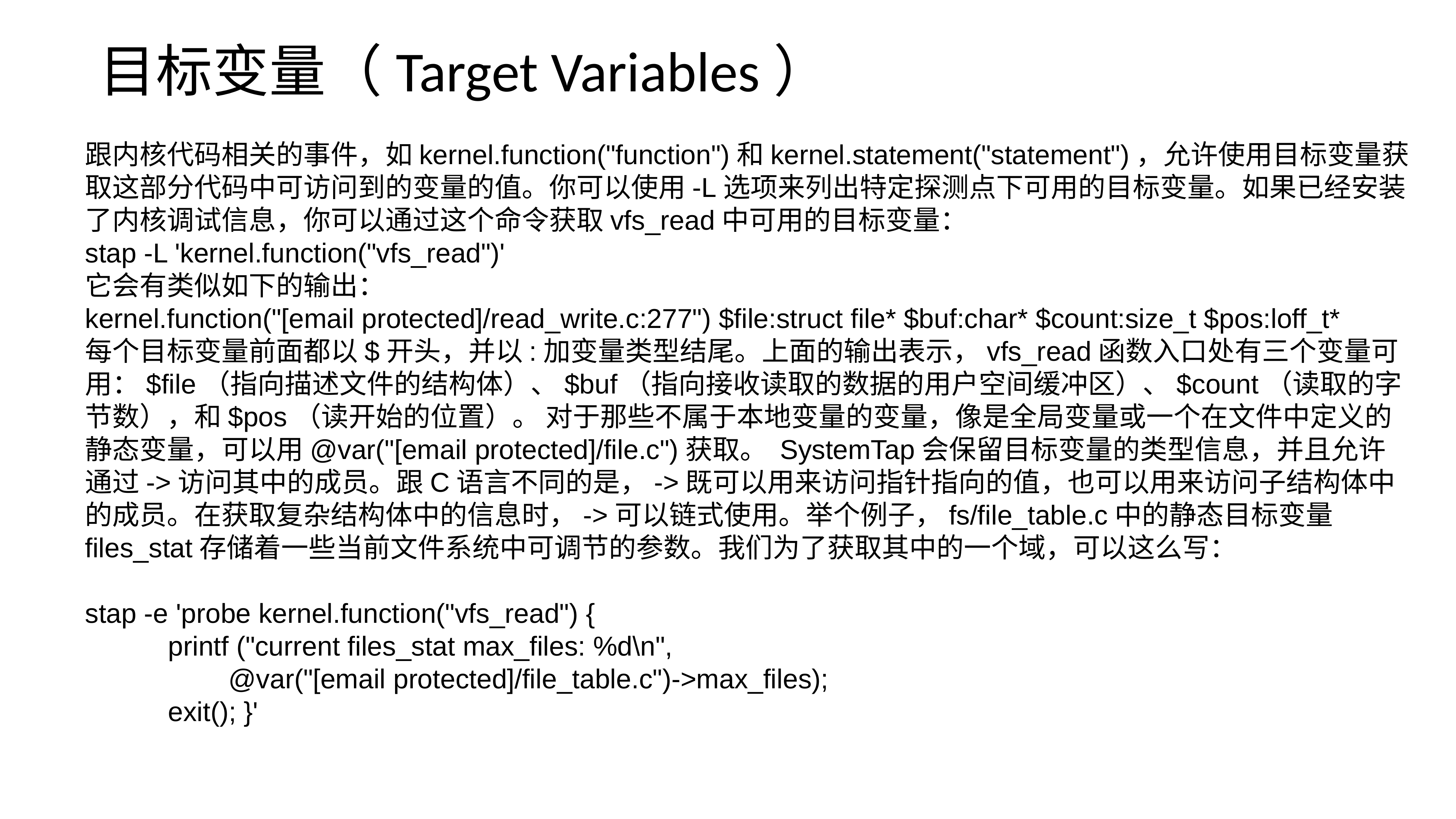

目标变量（Target Variables）
跟内核代码相关的事件，如kernel.function("function")和kernel.statement("statement")，允许使用目标变量获取这部分代码中可访问到的变量的值。你可以使用-L选项来列出特定探测点下可用的目标变量。如果已经安装了内核调试信息，你可以通过这个命令获取vfs_read中可用的目标变量：
stap -L 'kernel.function("vfs_read")'
它会有类似如下的输出：
kernel.function("[email protected]/read_write.c:277") $file:struct file* $buf:char* $count:size_t $pos:loff_t*
每个目标变量前面都以$开头，并以:加变量类型结尾。上面的输出表示，vfs_read函数入口处有三个变量可用：$file（指向描述文件的结构体）、$buf（指向接收读取的数据的用户空间缓冲区）、$count（读取的字节数），和$pos（读开始的位置）。 对于那些不属于本地变量的变量，像是全局变量或一个在文件中定义的静态变量，可以用@var("[email protected]/file.c")获取。 SystemTap会保留目标变量的类型信息，并且允许通过->访问其中的成员。跟C语言不同的是，->既可以用来访问指针指向的值，也可以用来访问子结构体中的成员。在获取复杂结构体中的信息时，->可以链式使用。举个例子，fs/file_table.c中的静态目标变量files_stat存储着一些当前文件系统中可调节的参数。我们为了获取其中的一个域，可以这么写：

stap -e 'probe kernel.function("vfs_read") {
           printf ("current files_stat max_files: %d\n",
                   @var("[email protected]/file_table.c")->max_files);
           exit(); }'